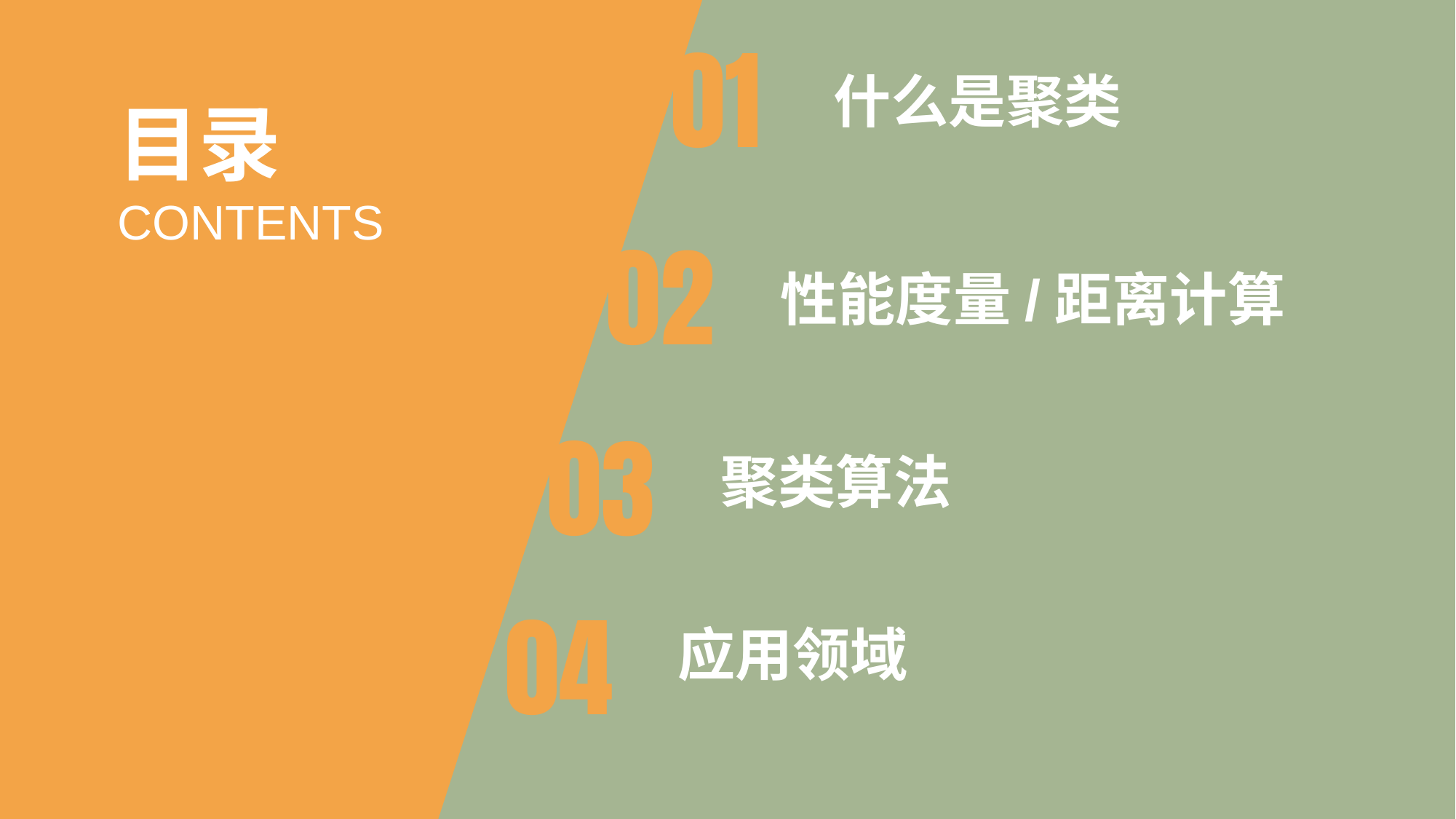

01
什么是聚类
目录
CONTENTS
02
性能度量/距离计算
03
聚类算法

04
应用领域